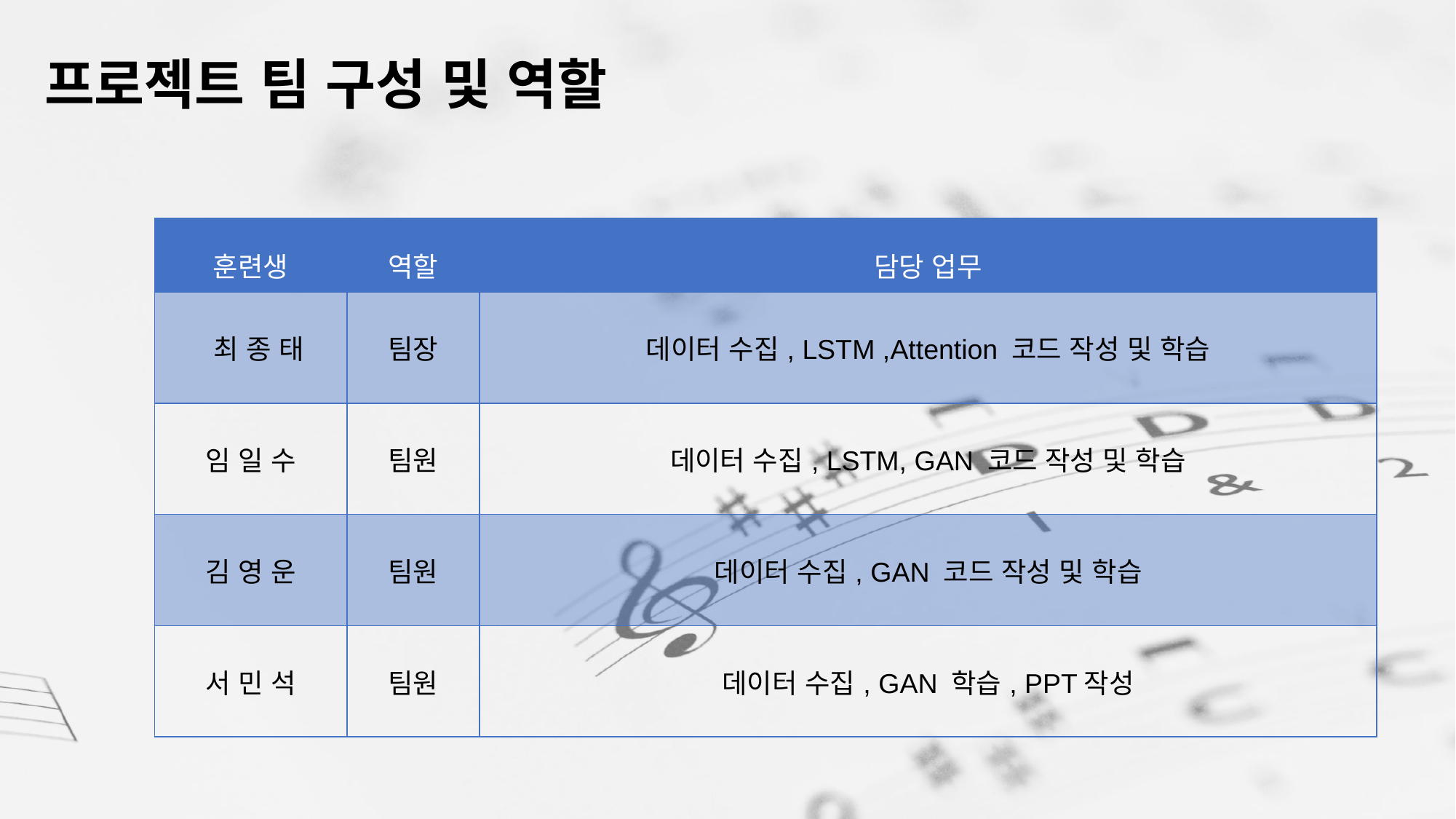

프로젝트 팀 구성 및 역할
| 훈련생 | 역할 | 담당 업무 |
| --- | --- | --- |
| 최 종 태 | 팀장 | 데이터 수집, LSTM ,Attention 코드 작성 및 학습 |
| 임 일 수 | 팀원 | 데이터 수집, LSTM, GAN 코드 작성 및 학습 |
| 김 영 운 | 팀원 | 데이터 수집, GAN 코드 작성 및 학습 |
| 서 민 석 | 팀원 | 데이터 수집, GAN 학습, PPT작성 |